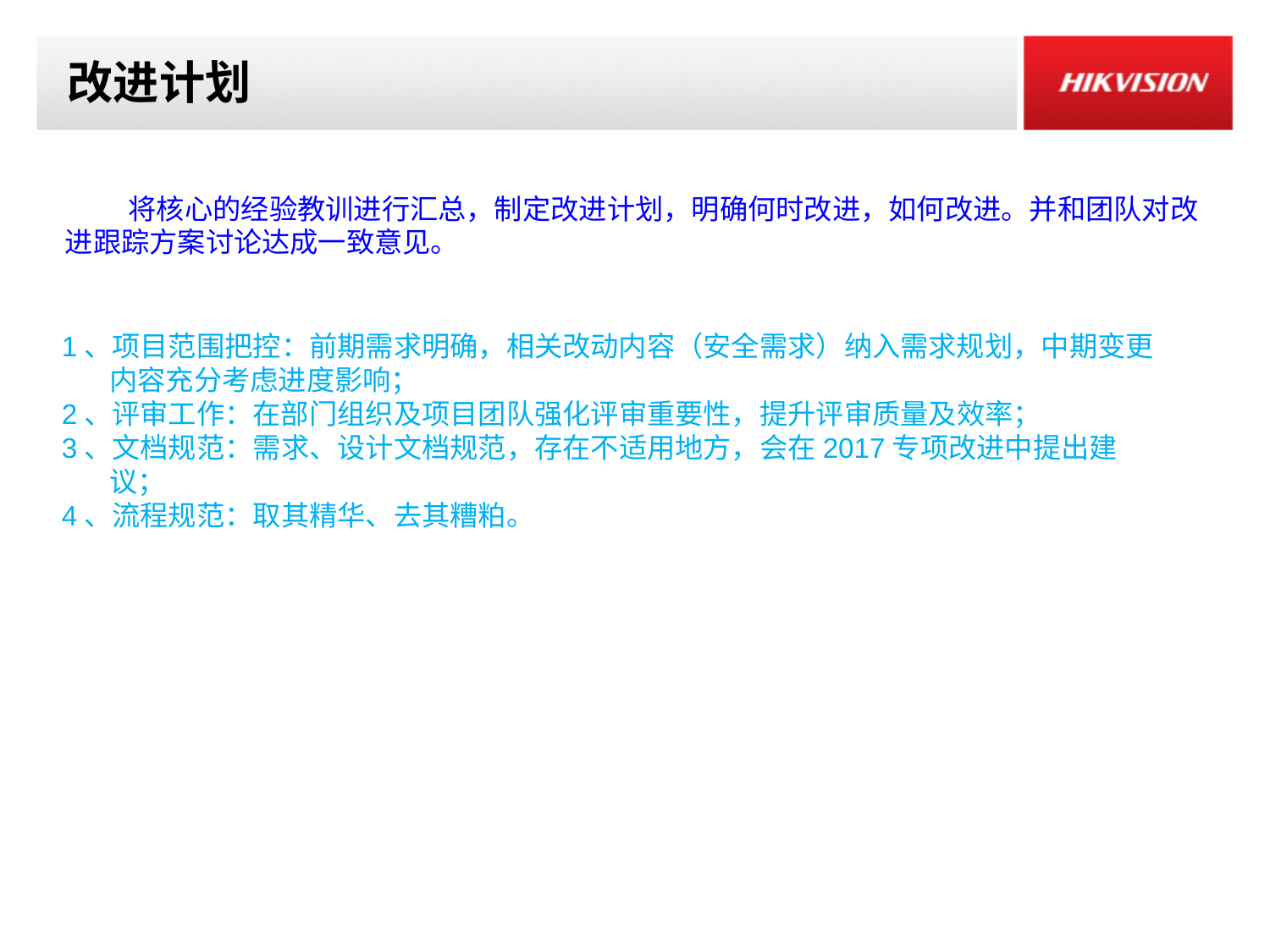

# 改进计划
将核心的经验教训进行汇总，制定改进计划，明确何时改进，如何改进。并和团队对改进跟踪方案讨论达成一致意见。

1、项目范围把控：前期需求明确，相关改动内容（安全需求）纳入需求规划，中期变更内容充分考虑进度影响；
2、评审工作：在部门组织及项目团队强化评审重要性，提升评审质量及效率；
3、文档规范：需求、设计文档规范，存在不适用地方，会在2017专项改进中提出建议；
4、流程规范：取其精华、去其糟粕。